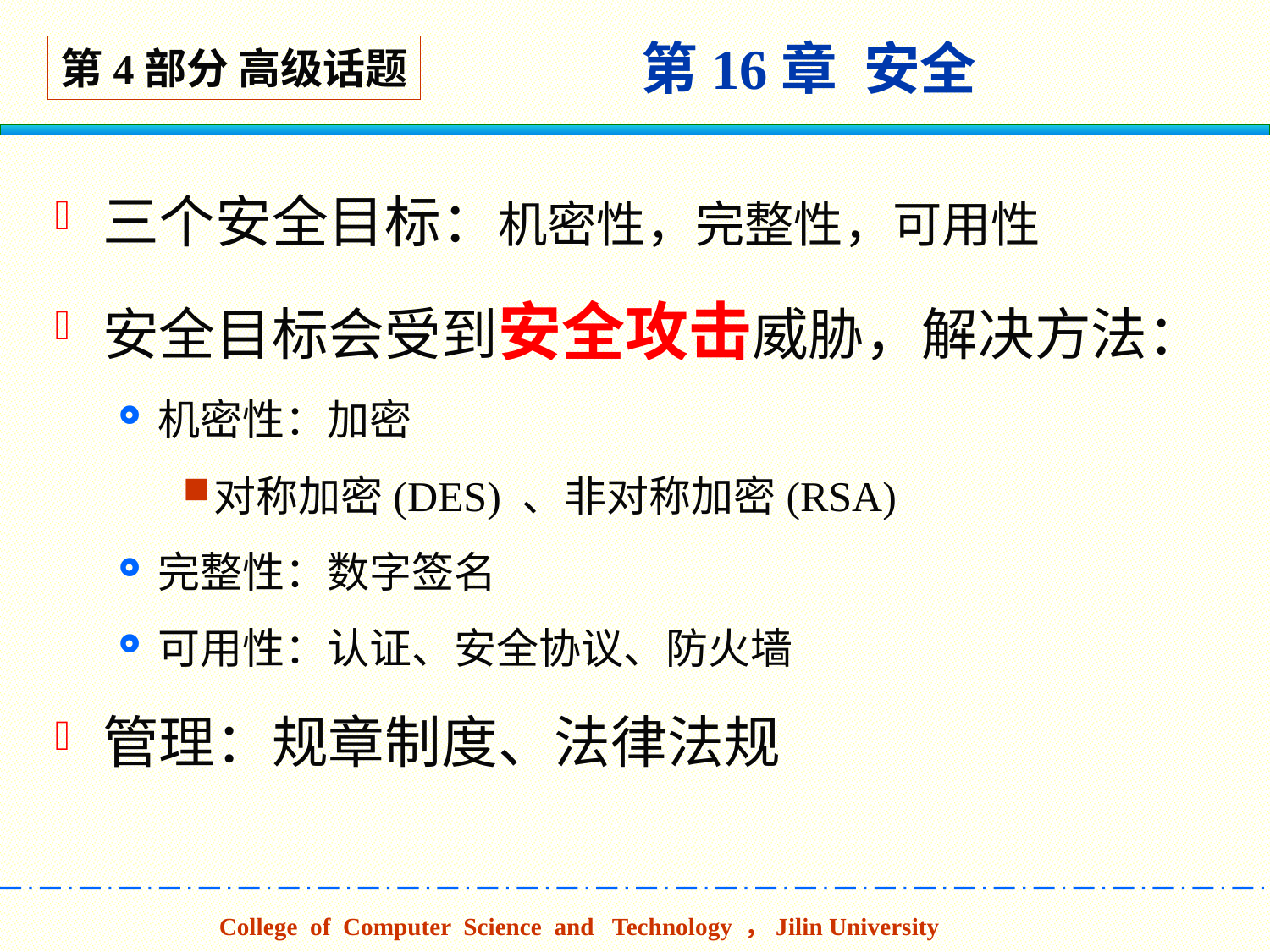

# 第16章  安全
第4部分 高级话题
三个安全目标：机密性，完整性，可用性
安全目标会受到安全攻击威胁，解决方法：
机密性：加密
对称加密(DES) 、非对称加密(RSA)
完整性：数字签名
可用性：认证、安全协议、防火墙
管理：规章制度、法律法规